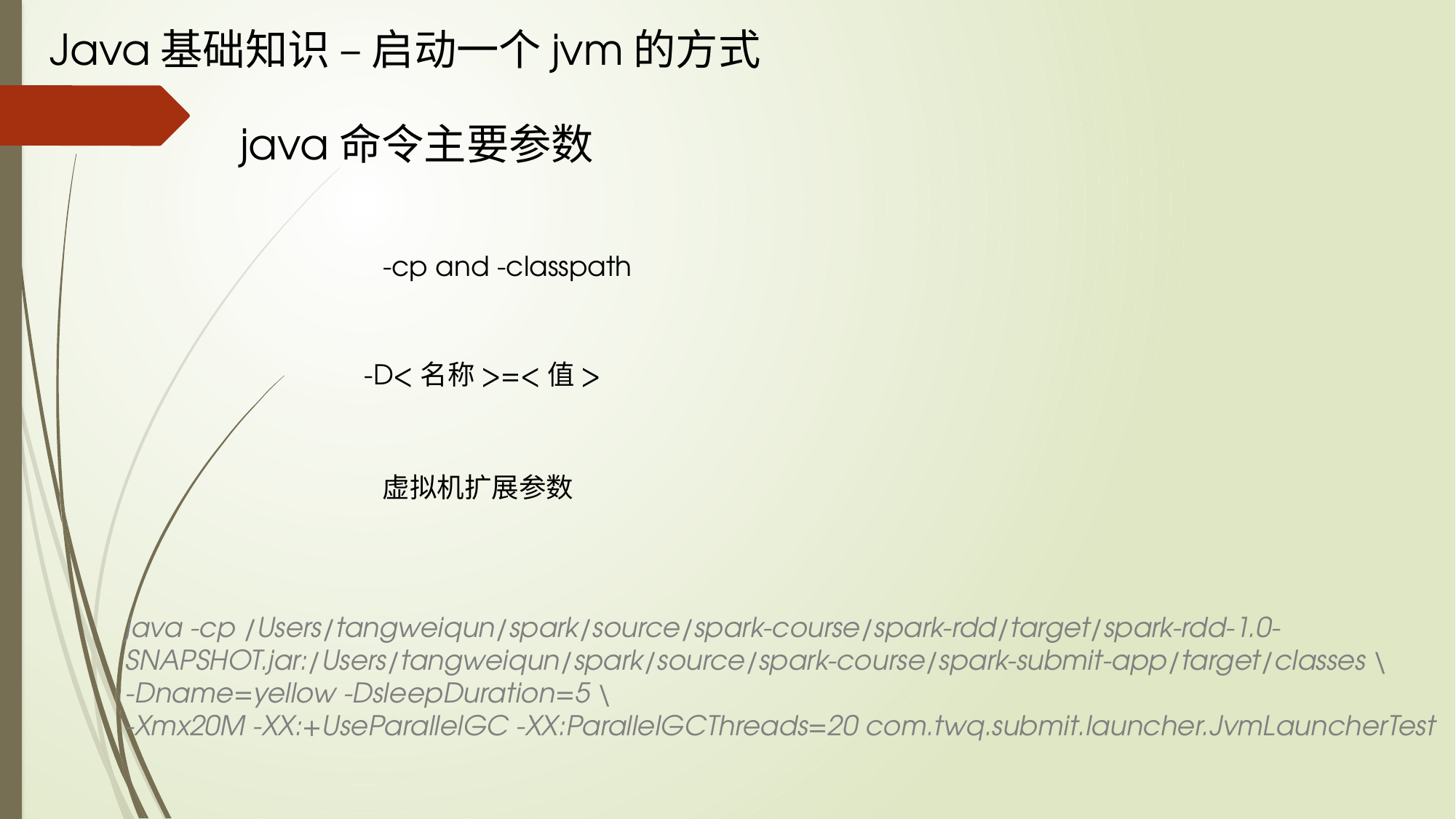

Java基础知识 – 启动一个jvm的方式
java命令主要参数
-cp and -classpath
-D<名称>=<值>
虚拟机扩展参数
java -cp /Users/tangweiqun/spark/source/spark-course/spark-rdd/target/spark-rdd-1.0-SNAPSHOT.jar:/Users/tangweiqun/spark/source/spark-course/spark-submit-app/target/classes \
-Dname=yellow -DsleepDuration=5 \
-Xmx20M -XX:+UseParallelGC -XX:ParallelGCThreads=20 com.twq.submit.launcher.JvmLauncherTest